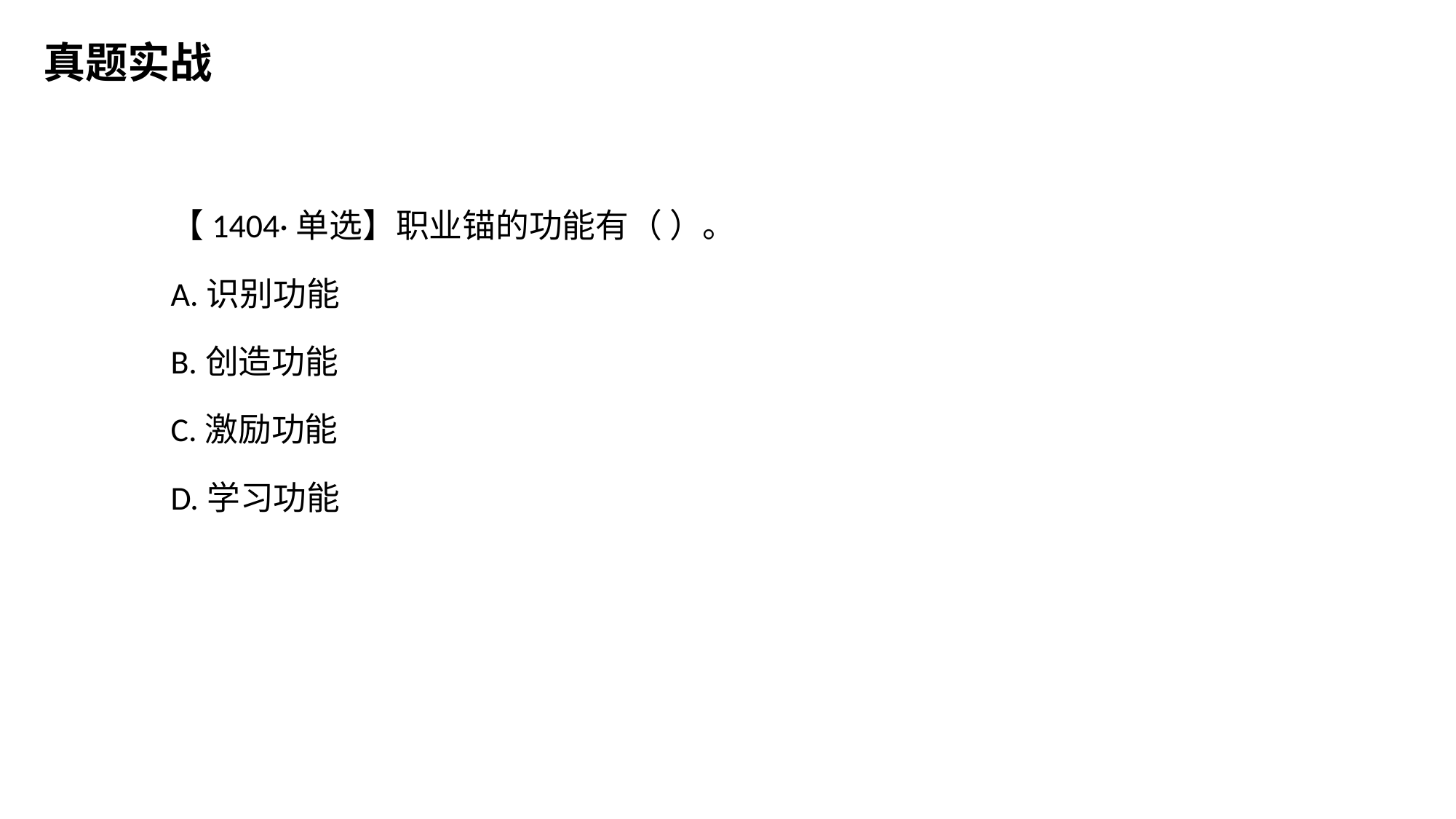

真题实战
【1404·单选】职业锚的功能有（ ）。
A.识别功能
B.创造功能
C.激励功能
D.学习功能